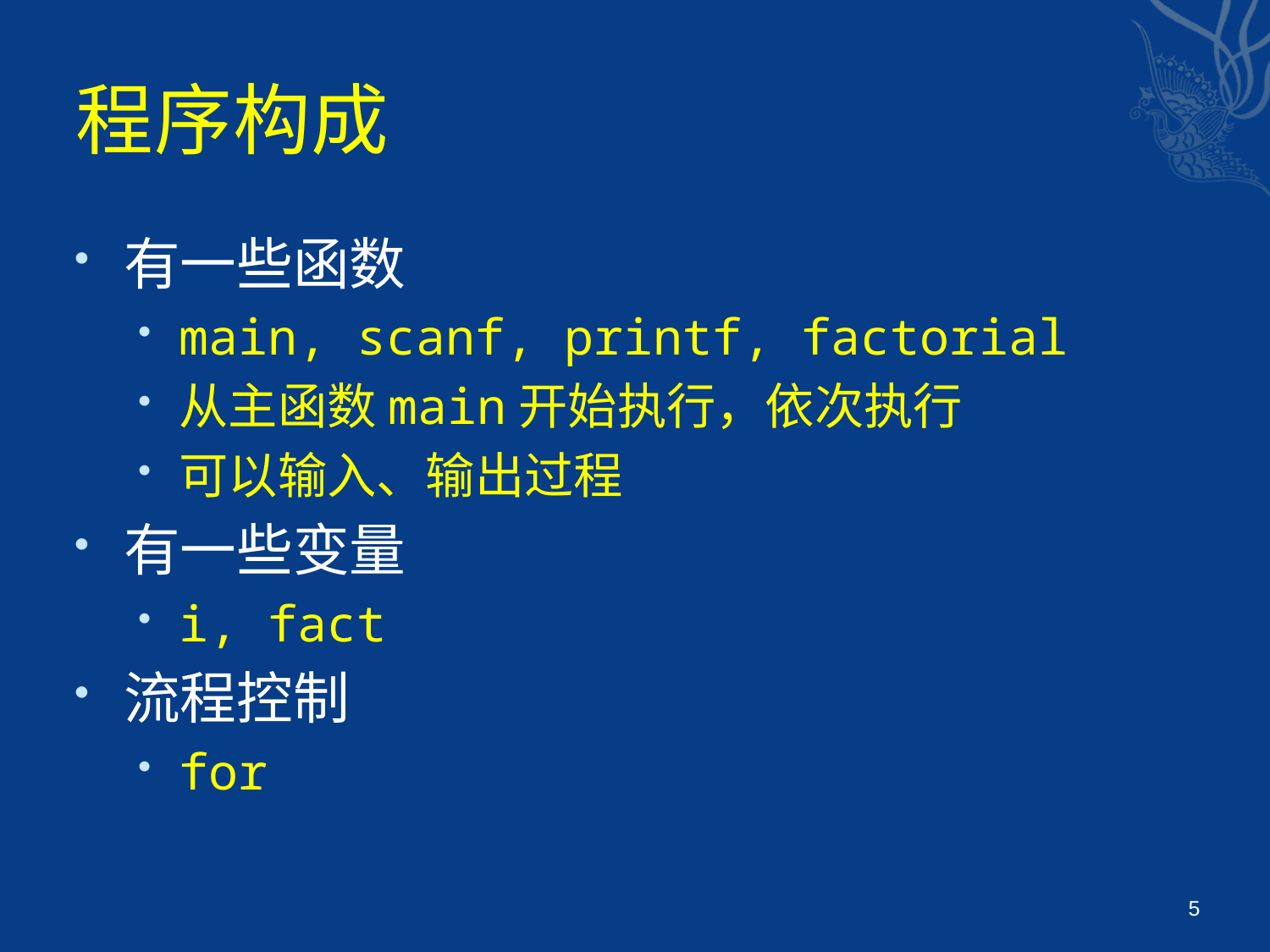

# 程序构成
有一些函数
main, scanf, printf, factorial
从主函数main开始执行，依次执行
可以输入、输出过程
有一些变量
i, fact
流程控制
for

5